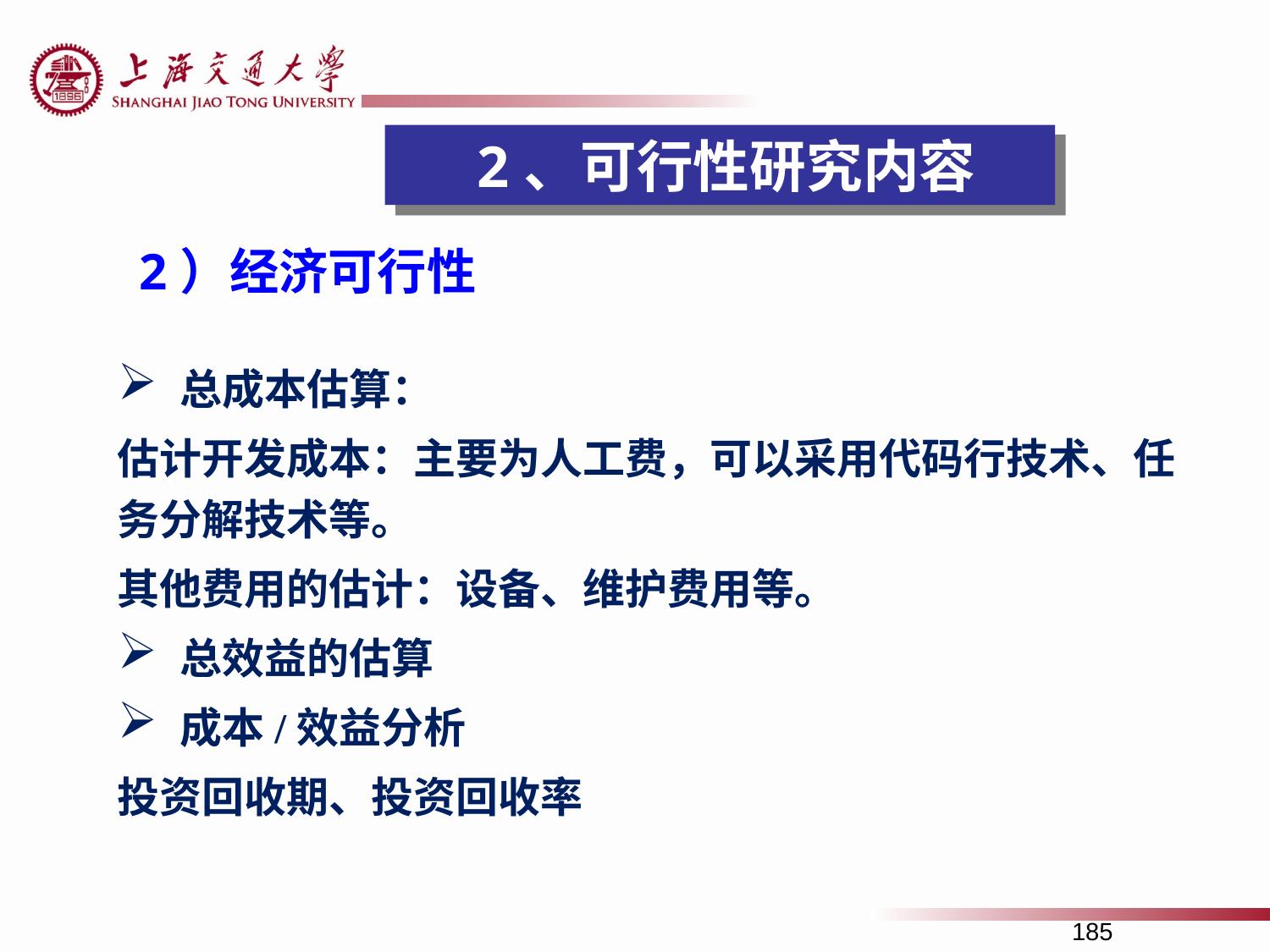

2、可行性研究内容
2）经济可行性
总成本估算：
估计开发成本：主要为人工费，可以采用代码行技术、任务分解技术等。
其他费用的估计：设备、维护费用等。
总效益的估算
成本/效益分析
投资回收期、投资回收率
185